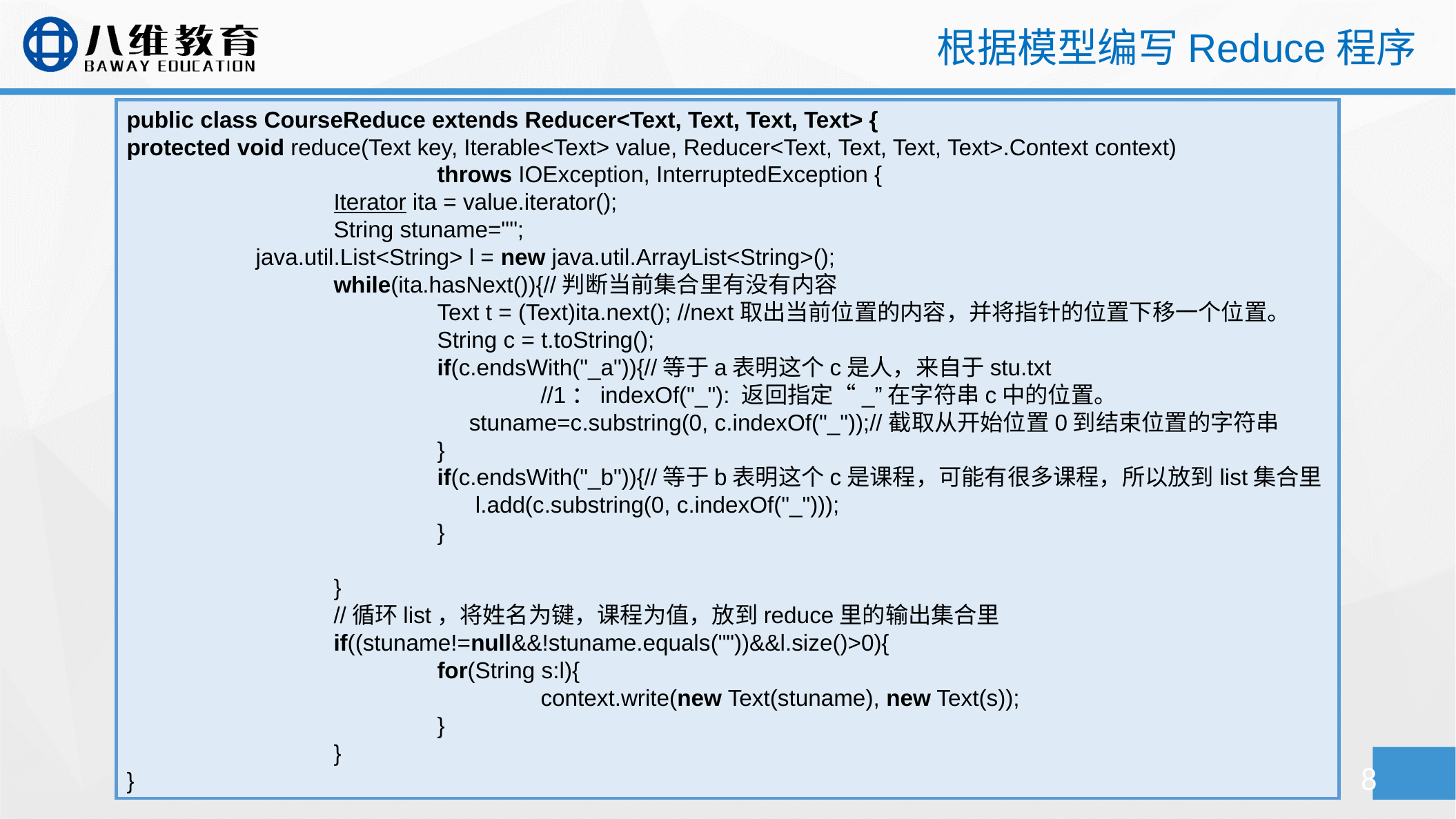

根据模型编写Reduce程序
public class CourseReduce extends Reducer<Text, Text, Text, Text> {
protected void reduce(Text key, Iterable<Text> value, Reducer<Text, Text, Text, Text>.Context context)
			throws IOException, InterruptedException {
		Iterator ita = value.iterator();
		String stuname="";
	    java.util.List<String> l = new java.util.ArrayList<String>();
		while(ita.hasNext()){//判断当前集合里有没有内容
			Text t = (Text)ita.next(); //next取出当前位置的内容，并将指针的位置下移一个位置。
			String c = t.toString();
			if(c.endsWith("_a")){//等于a表明这个c是人，来自于stu.txt
				//1：indexOf("_"): 返回指定“_”在字符串c中的位置。
			     stuname=c.substring(0, c.indexOf("_"));//截取从开始位置0到结束位置的字符串
			}
			if(c.endsWith("_b")){//等于b表明这个c是课程，可能有很多课程，所以放到list集合里
			      l.add(c.substring(0, c.indexOf("_")));
			}

		}
		//循环list，将姓名为键，课程为值，放到reduce里的输出集合里
		if((stuname!=null&&!stuname.equals(""))&&l.size()>0){
			for(String s:l){
				context.write(new Text(stuname), new Text(s));
			}
		}
}